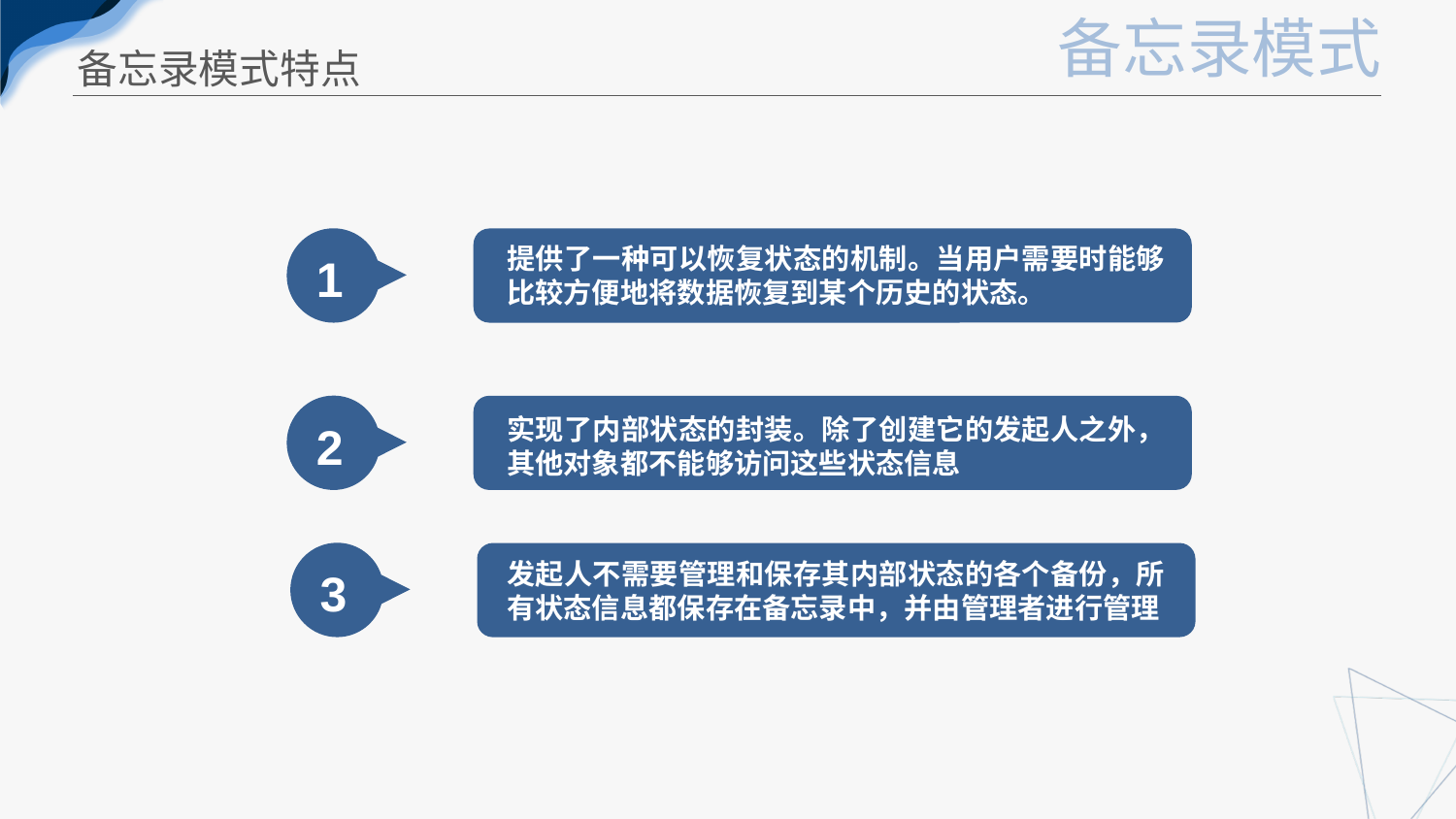

备忘录模式特点

提供了一种可以恢复状态的机制。当用户需要时能够比较方便地将数据恢复到某个历史的状态。
1

实现了内部状态的封装。除了创建它的发起人之外，其他对象都不能够访问这些状态信息
2

发起人不需要管理和保存其内部状态的各个备份，所有状态信息都保存在备忘录中，并由管理者进行管理
3